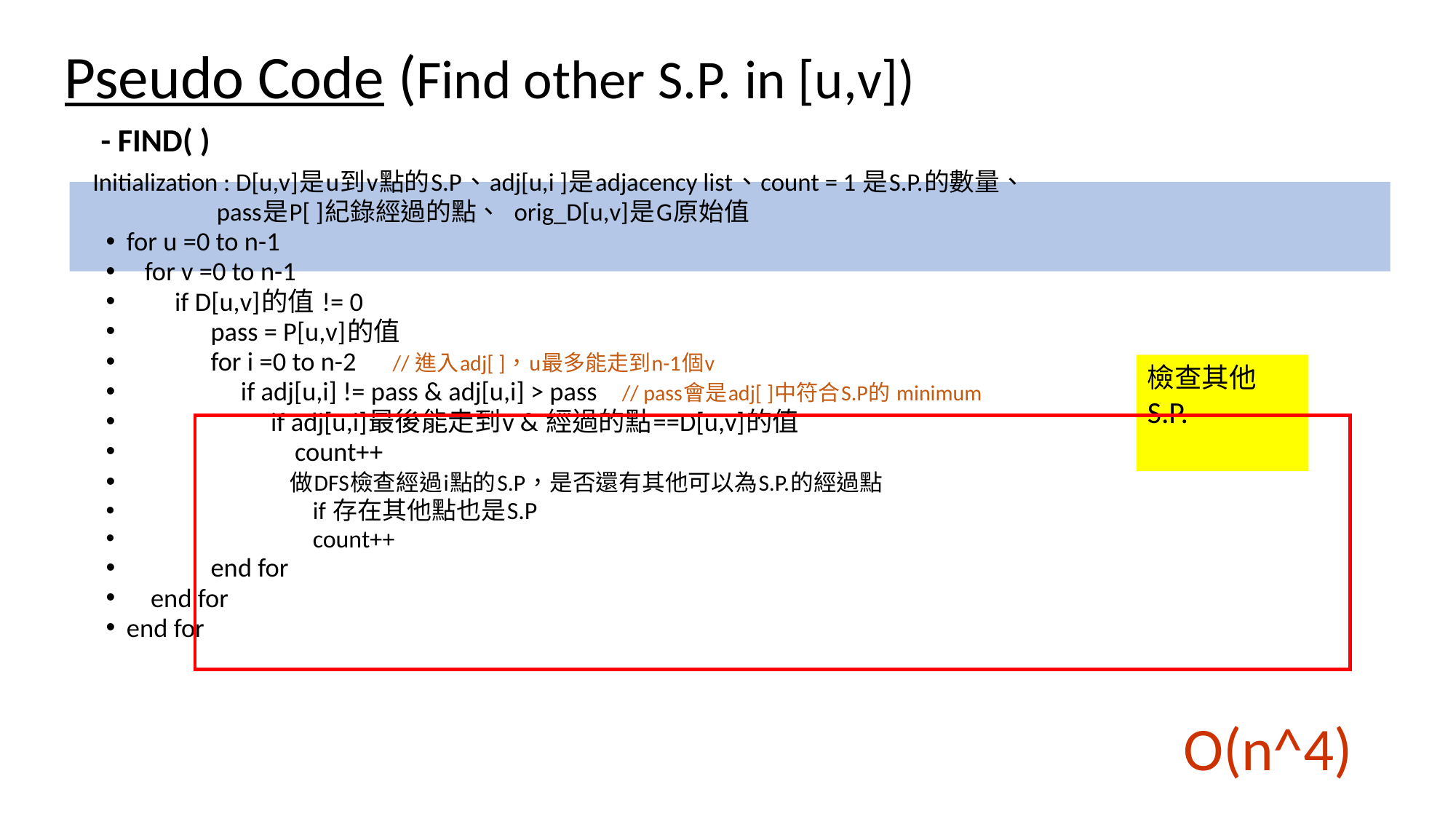

# Pseudo Code (Find other S.P. in [u,v])

     - FIND( )

     Initialization : D[u,v]是u到v點的S.P、adj[u,i ]是adjacency list、count = 1 是S.P.的數量、
                           pass是P[ ]紀錄經過的點、  orig_D[u,v]是G原始值
for u =0 to n-1
   for v =0 to n-1
        if D[u,v]的值 != 0
              pass = P[u,v]的值
              for i =0 to n-2      // 進入adj[ ]，u最多能走到n-1個v
                   if adj[u,i] != pass & adj[u,i] > pass    // pass會是adj[ ]中符合S.P的 minimum
                        if adj[u,i]最後能走到v & 經過的點==D[u,v]的值
                            count++
                           做DFS檢查經過i點的S.P，是否還有其他可以為S.P.的經過點
                                 if 存在其他點也是S.P
                                 count++
              end for
    end for
end for

檢查其他S.P.

                       O(n^4)